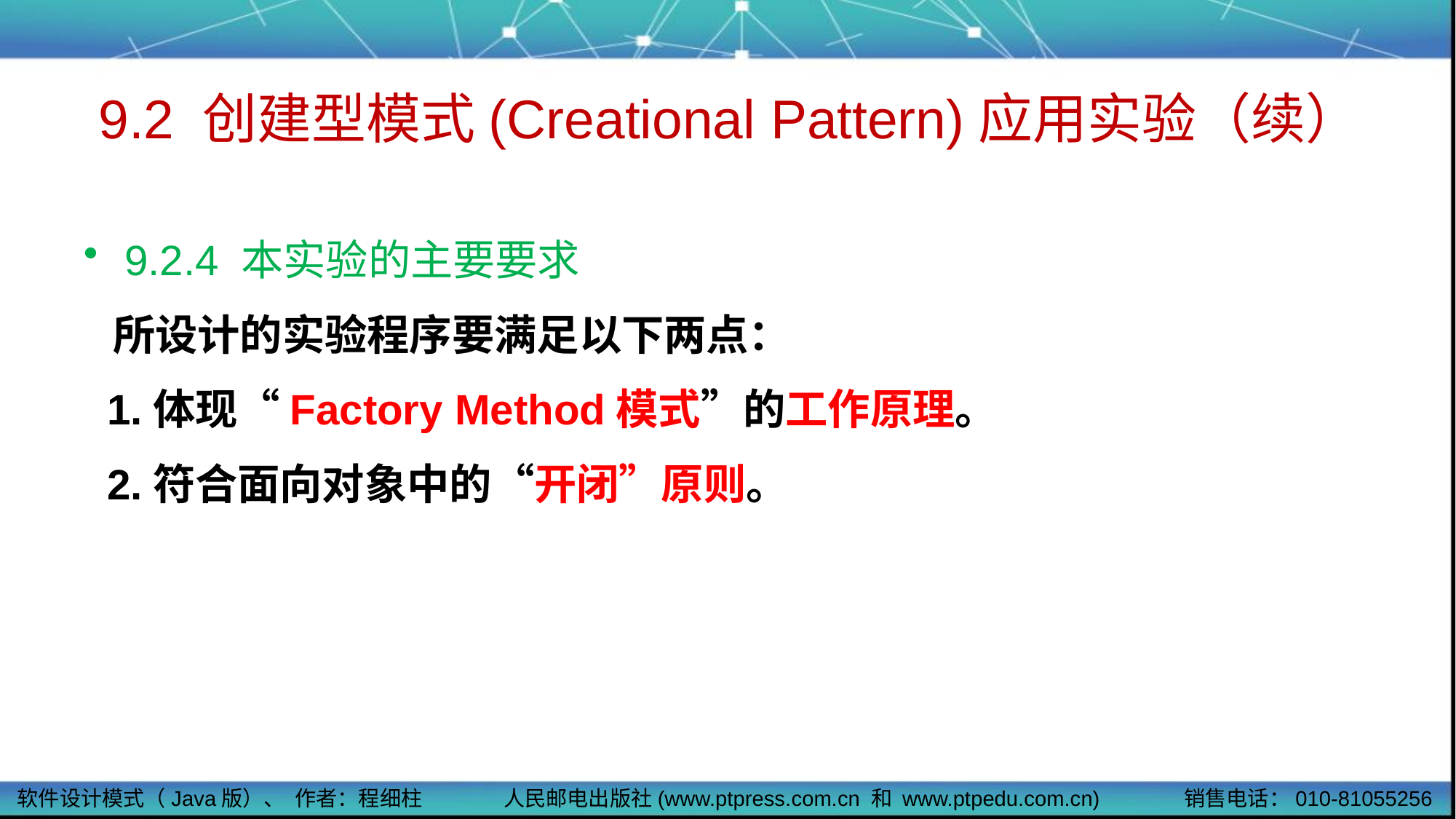

# 9.2 创建型模式(Creational Pattern)应用实验（续）
9.2.4 本实验的主要要求
  所设计的实验程序要满足以下两点：
  1.体现“Factory Method模式”的工作原理。
  2.符合面向对象中的“开闭”原则。
软件设计模式（Java版）、  作者：程细柱
人民邮电出版社(www.ptpress.com.cn 和 www.ptpedu.com.cn)
销售电话：010-81055256